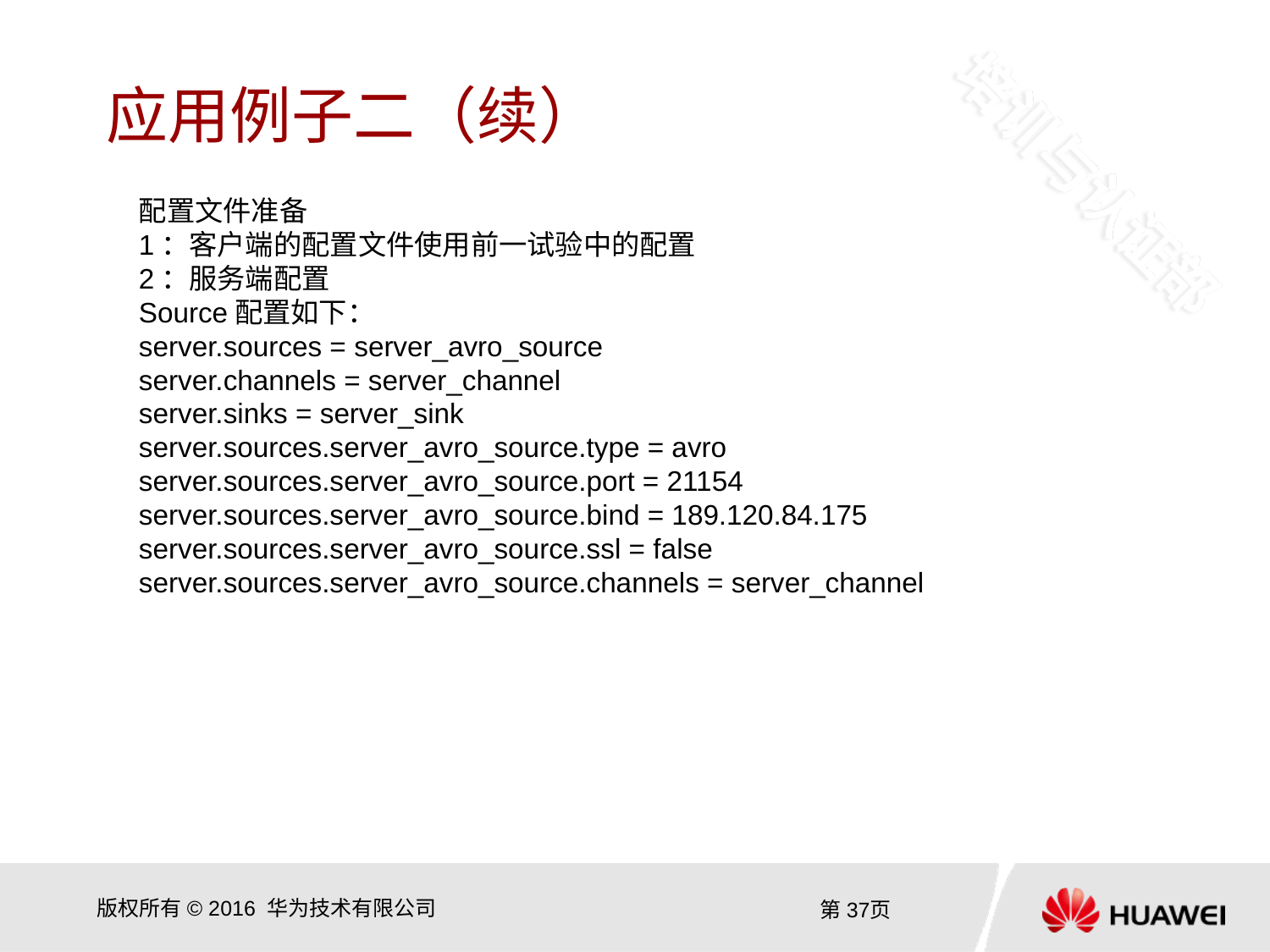

# 应用例子二（续）
配置文件准备
1：客户端的配置文件使用前一试验中的配置
2：服务端配置
Source配置如下：
server.sources = server_avro_source
server.channels = server_channel
server.sinks = server_sink
server.sources.server_avro_source.type = avro
server.sources.server_avro_source.port = 21154
server.sources.server_avro_source.bind = 189.120.84.175
server.sources.server_avro_source.ssl = false
server.sources.server_avro_source.channels = server_channel